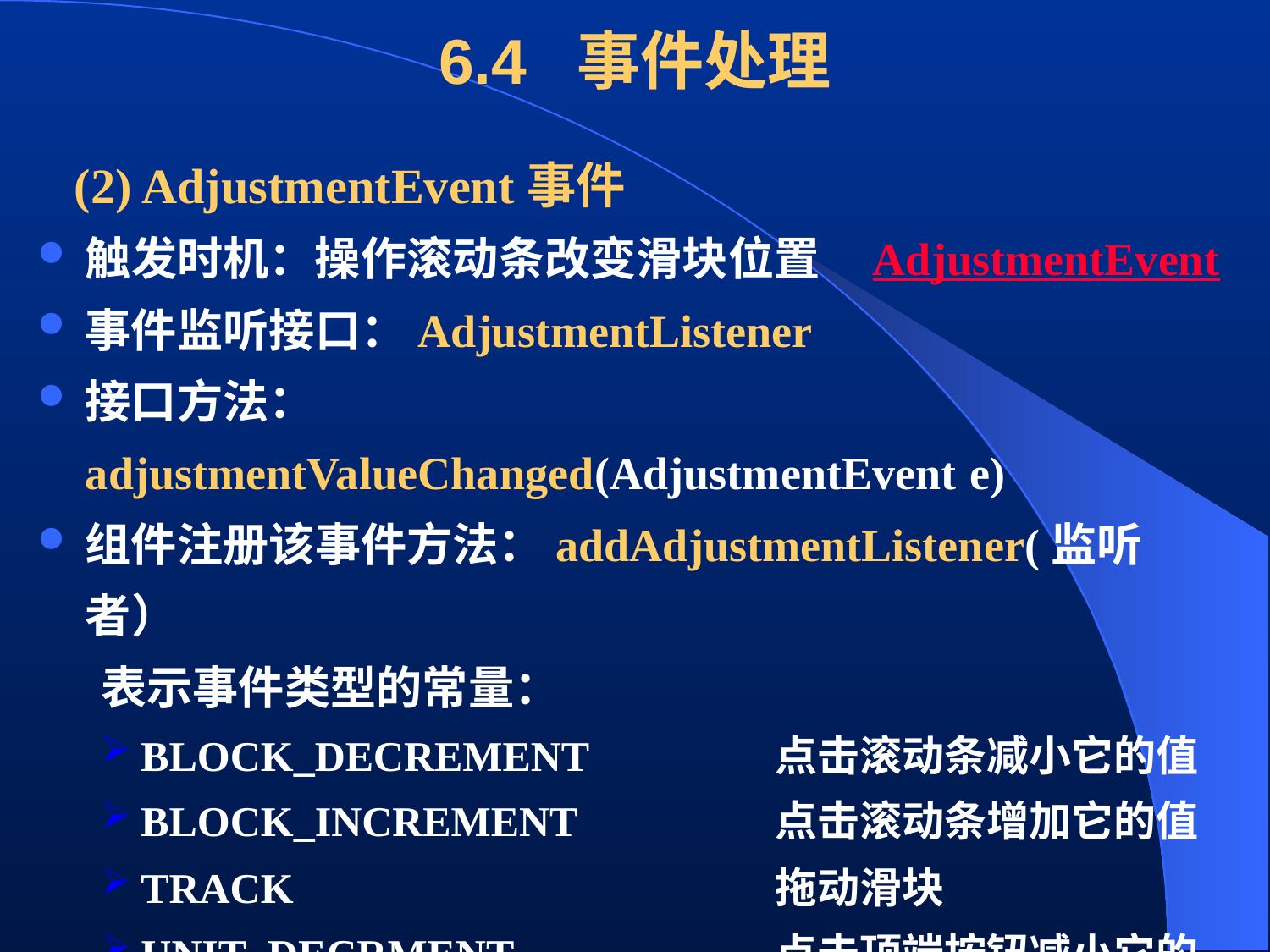

# 6.4  事件处理
   (2) AdjustmentEvent事件
触发时机：操作滚动条改变滑块位置    AdjustmentEvent
事件监听接口：AdjustmentListener
接口方法：adjustmentValueChanged(AdjustmentEvent e)
组件注册该事件方法：addAdjustmentListener(监听者）
表示事件类型的常量：
BLOCK_DECREMENT	点击滚动条减小它的值
BLOCK_INCREMENT	点击滚动条增加它的值
TRACK	拖动滑块
UNIT_DECRMENT	点击顶端按钮减小它的值
UNIT_INCREMENT	点击顶端按钮增加它的值